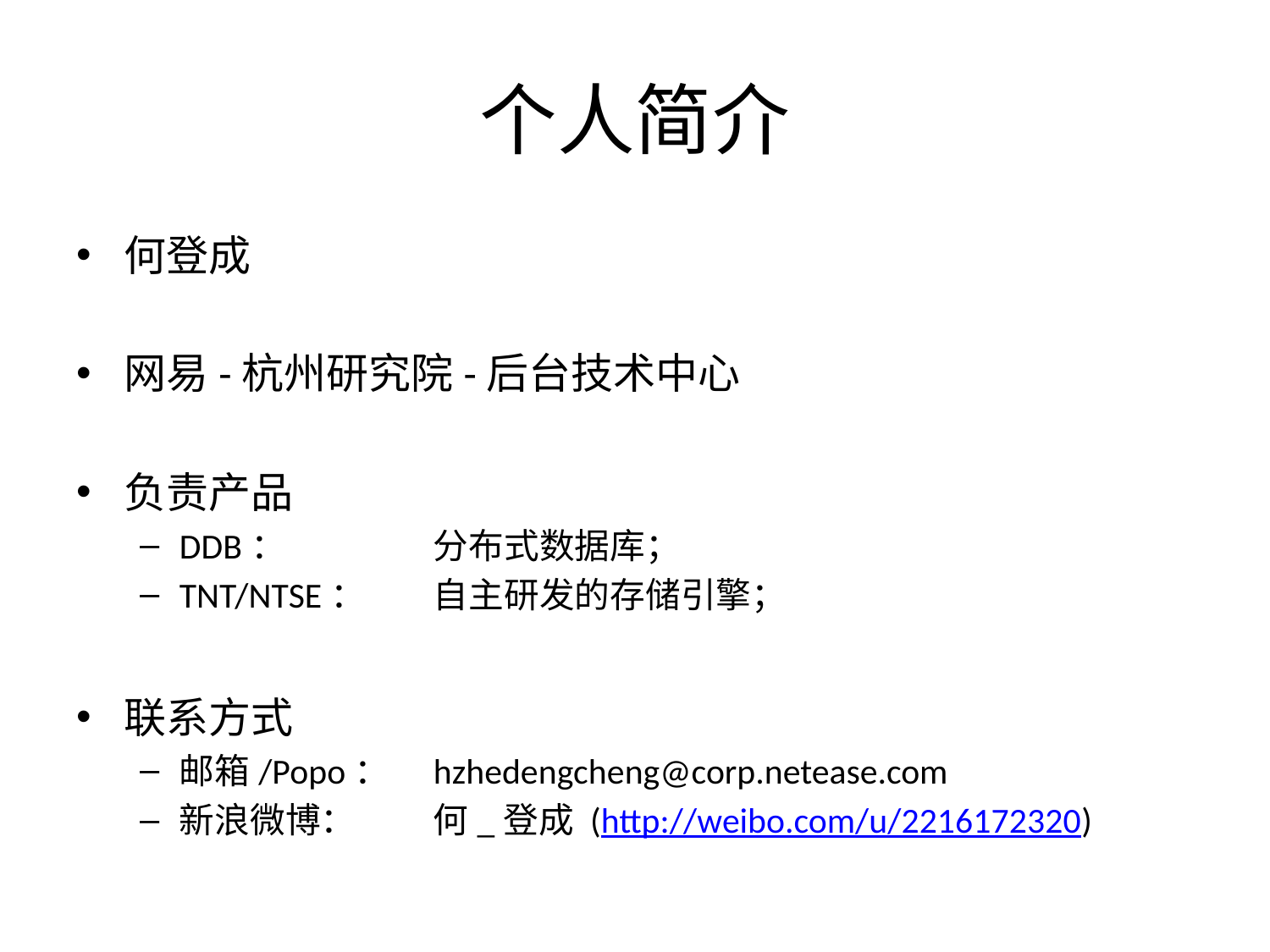

# 个人简介
何登成

网易-杭州研究院-后台技术中心

负责产品
DDB：		分布式数据库；
TNT/NTSE：	自主研发的存储引擎；

联系方式
邮箱/Popo：	hzhedengcheng@corp.netease.com
新浪微博：	何_登成 (http://weibo.com/u/2216172320)